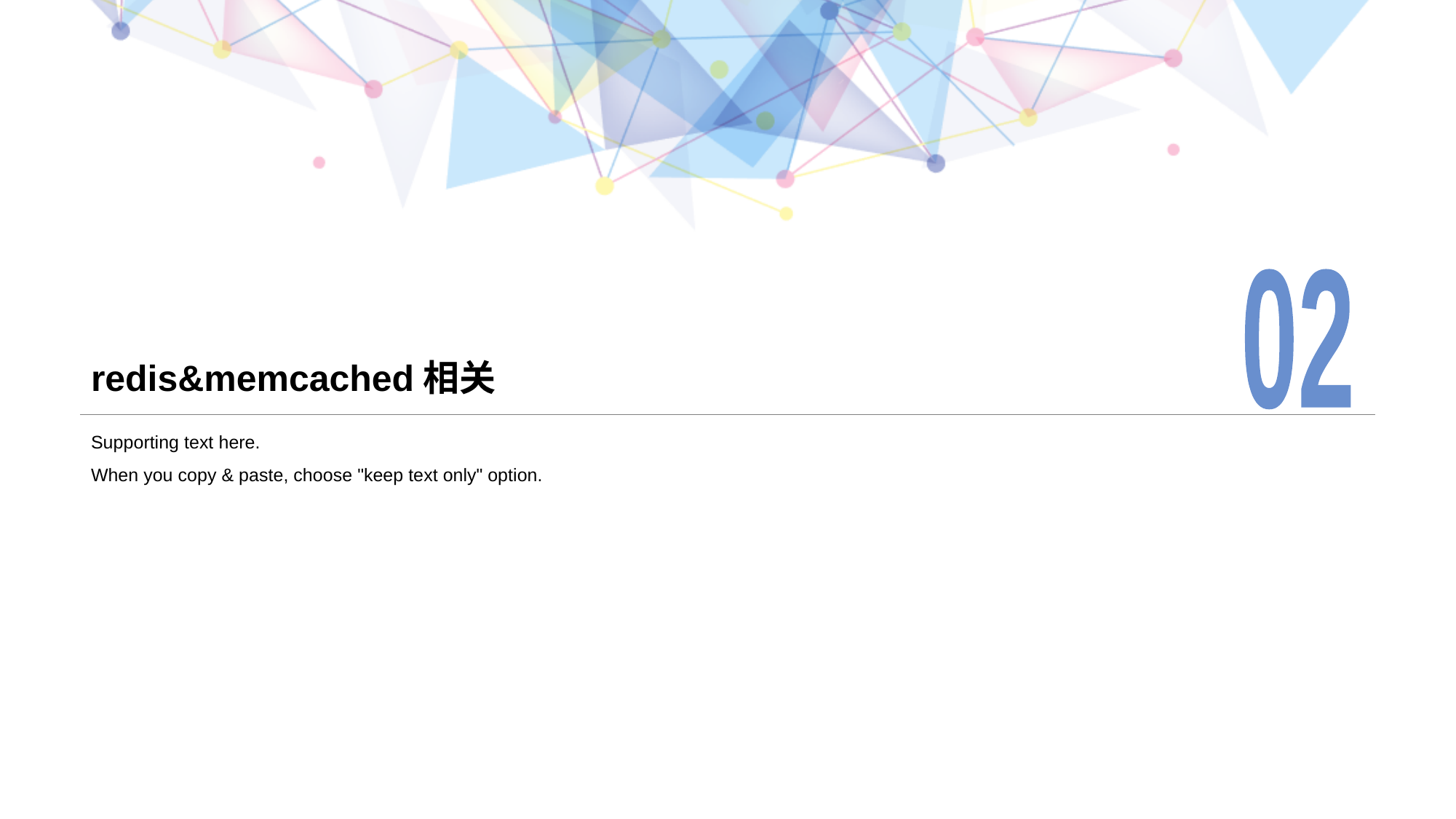

02
# redis&memcached相关
Supporting text here.
When you copy & paste, choose "keep text only" option.